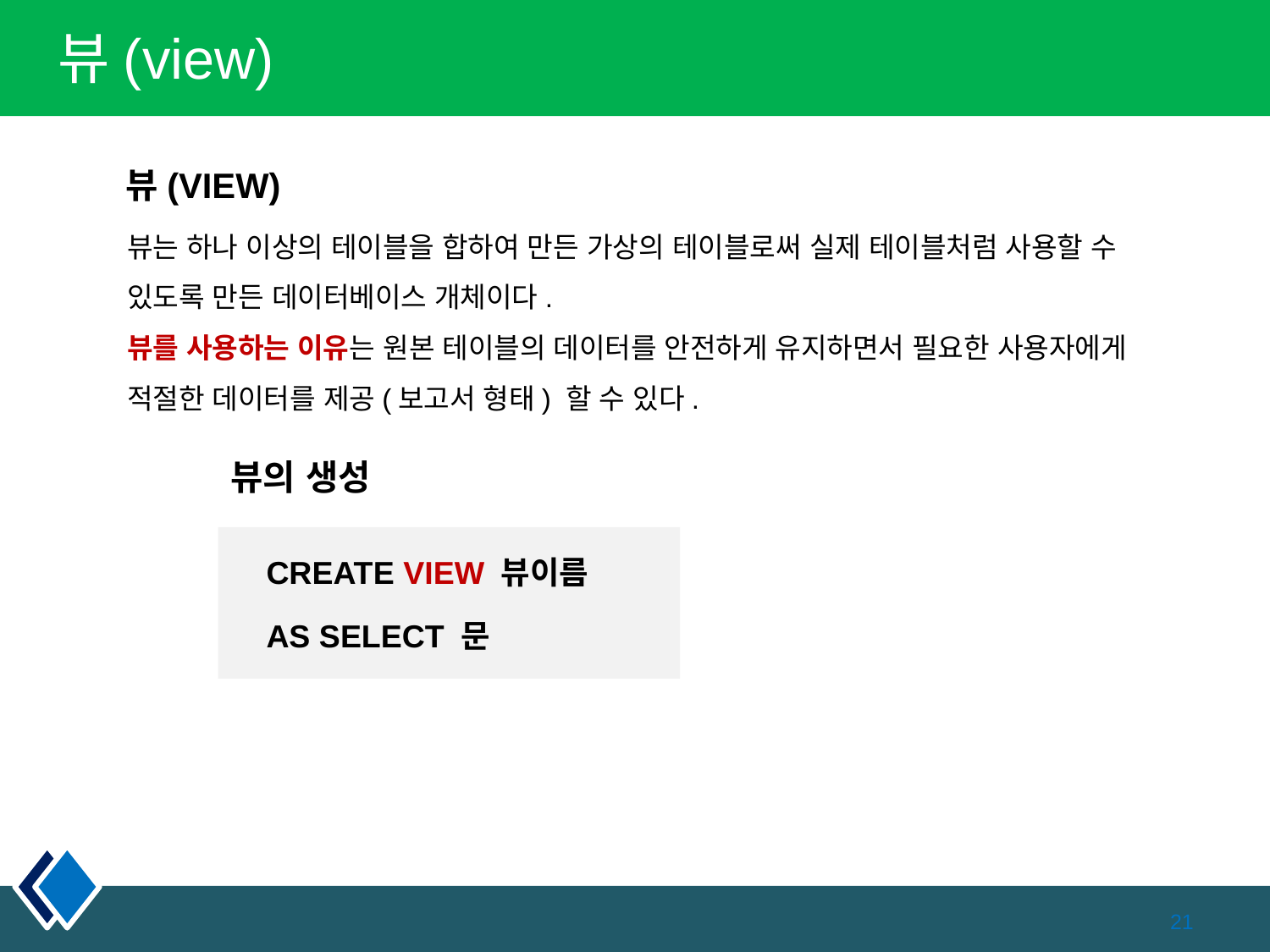

# 뷰(view)
  뷰(VIEW)
뷰는 하나 이상의 테이블을 합하여 만든 가상의 테이블로써 실제 테이블처럼 사용할 수 있도록 만든 데이터베이스 개체이다.
뷰를 사용하는 이유는 원본 테이블의 데이터를 안전하게 유지하면서 필요한 사용자에게 적절한 데이터를 제공(보고서 형태) 할 수 있다.
뷰의 생성
    CREATE VIEW 뷰이름
    AS SELECT 문
21